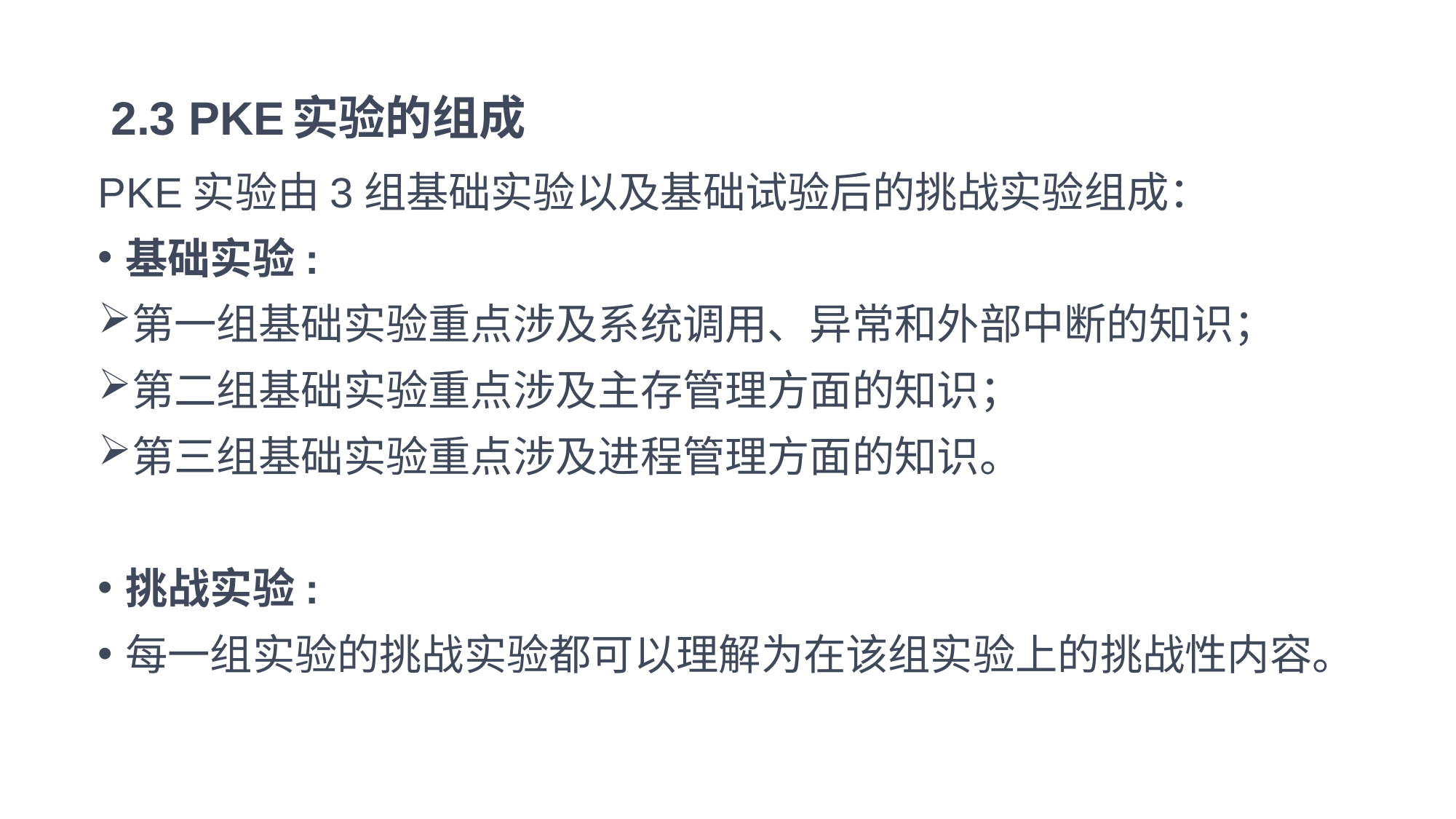

# 2.3 PKE实验的组成
PKE实验由3组基础实验以及基础试验后的挑战实验组成：
基础实验:
第一组基础实验重点涉及系统调用、异常和外部中断的知识；
第二组基础实验重点涉及主存管理方面的知识；
第三组基础实验重点涉及进程管理方面的知识。

挑战实验:
每一组实验的挑战实验都可以理解为在该组实验上的挑战性内容。